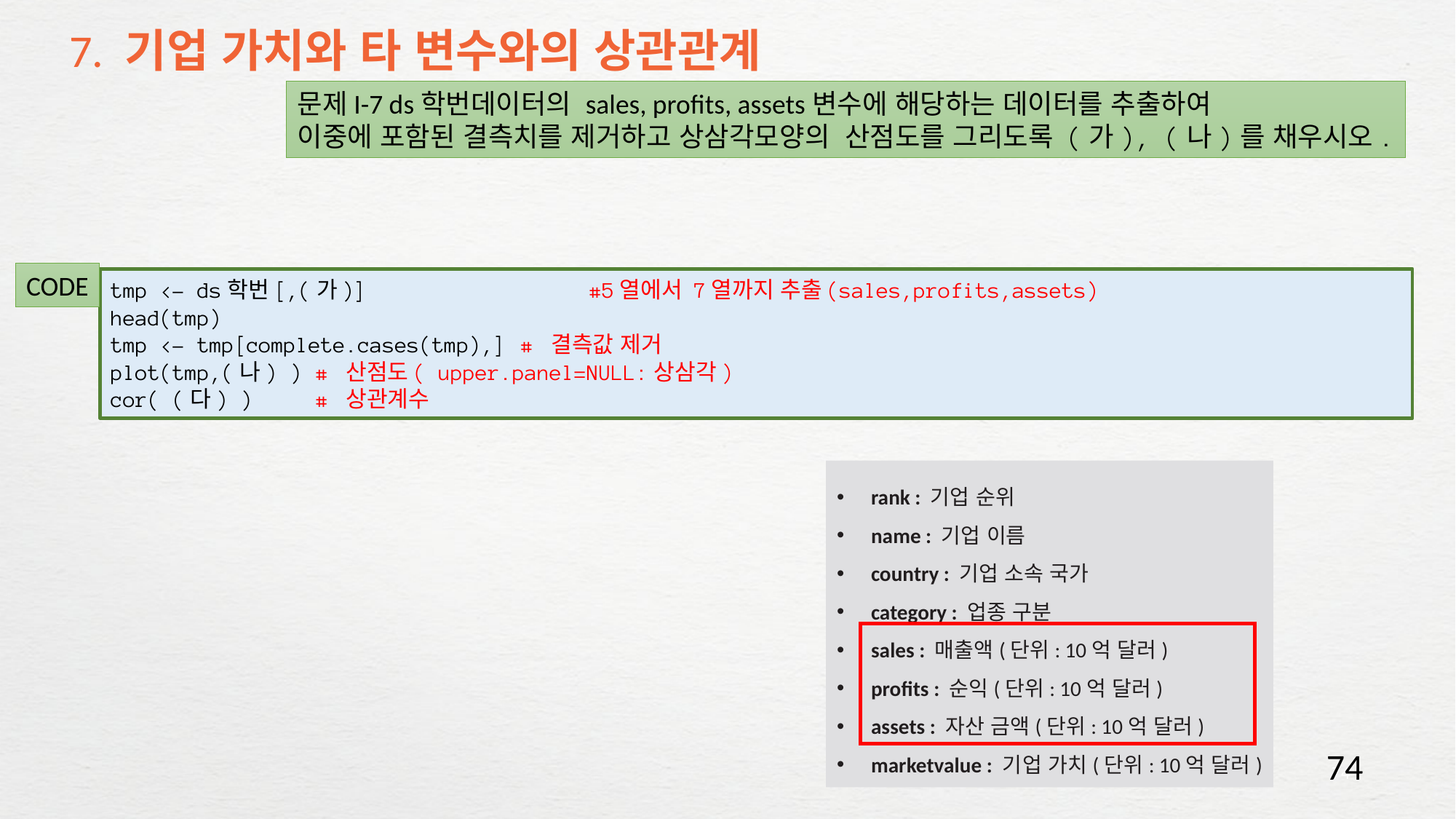

# 7. 기업 가치와 타 변수와의 상관관계
문제I-7 ds학번데이터의 sales, profits, assets변수에 해당하는 데이터를 추출하여
이중에 포함된 결측치를 제거하고 상삼각모양의  산점도를 그리도록 (가), (나)를 채우시오.

CODE
tmp <- ds학번[,(가)]                  #5열에서 7열까지 추출(sales,profits,assets)
head(tmp)
tmp <- tmp[complete.cases(tmp),] 	# 결측값 제거
plot(tmp,(나) ) 						# 산점도( upper.panel=NULL:상삼각)
cor( (다) ) 							# 상관계수
rank : 기업 순위
name : 기업 이름
country : 기업 소속 국가
category : 업종 구분
sales : 매출액(단위: 10억 달러)
profits : 순익(단위: 10억 달러)
assets : 자산 금액(단위: 10억 달러)
marketvalue : 기업 가치(단위: 10억 달러)

74
74